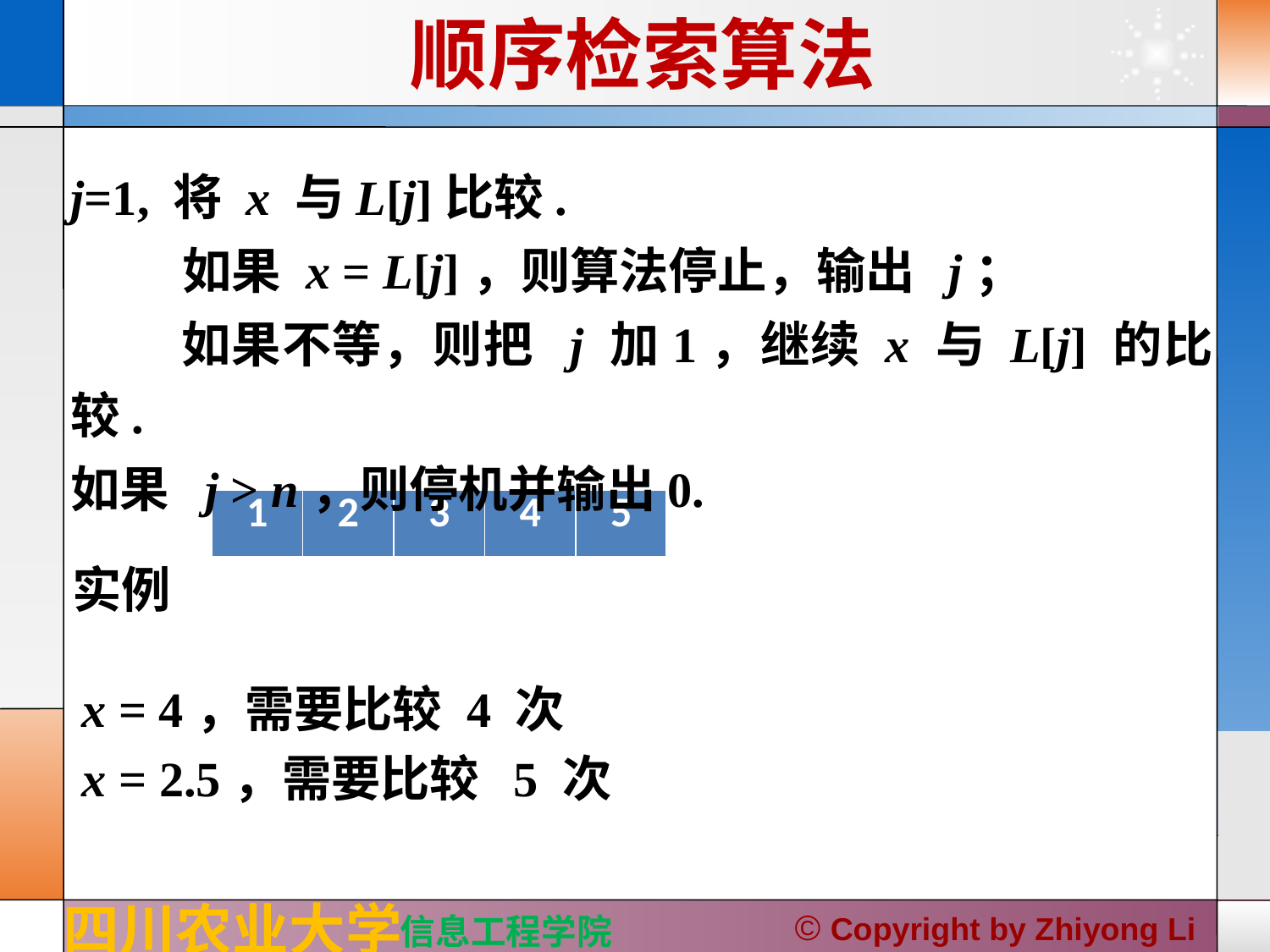

# 顺序检索算法
j=1, 将 x 与L[j]比较.
        如果  x = L[j]，则算法停止，输出  j；
        如果不等，则把  j 加1，继续 x 与 L[j] 的比较.
如果   j > n，则停机并输出0.

实例

x = 4，需要比较  4 次
x = 2.5，需要比较  5 次
| 1 | 2 | 3 | 4 | 5 |
| --- | --- | --- | --- | --- |